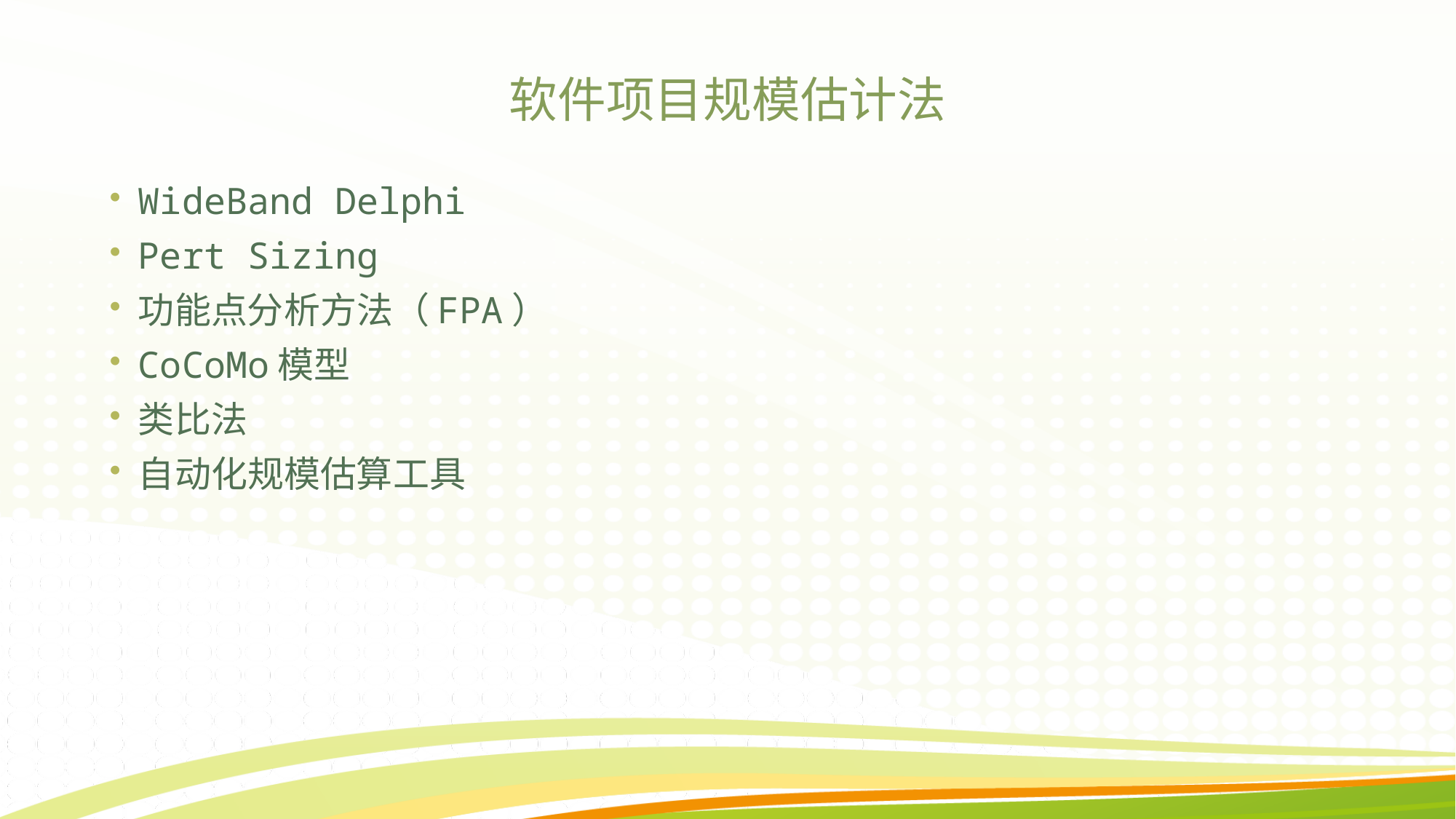

# 软件项目规模估计法
WideBand Delphi
Pert Sizing
功能点分析方法（FPA）
CoCoMo模型
类比法
自动化规模估算工具